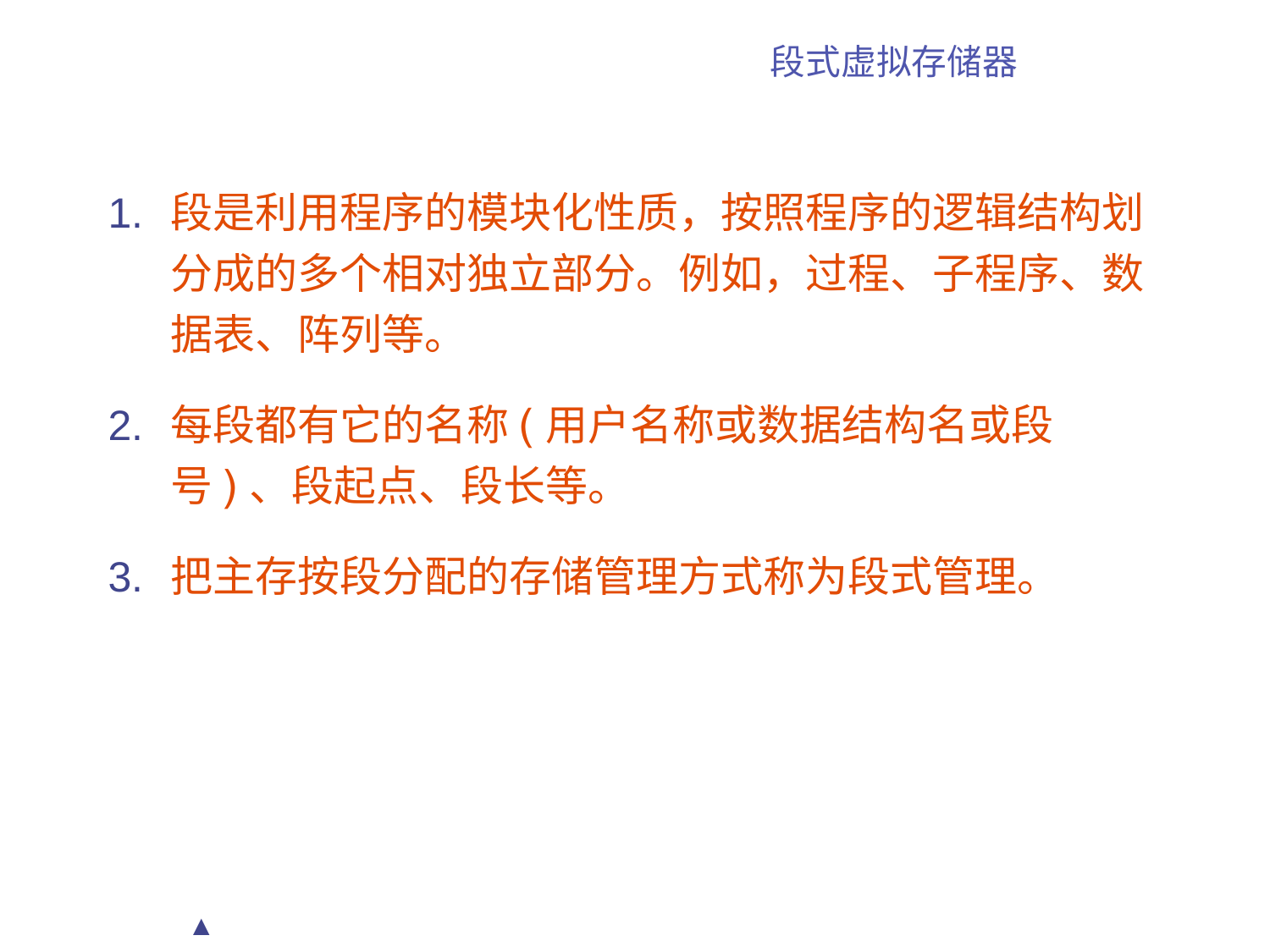

# 段式虚拟存储器
段是利用程序的模块化性质，按照程序的逻辑结构划分成的多个相对独立部分。例如，过程、子程序、数据表、阵列等。
每段都有它的名称(用户名称或数据结构名或段号)、段起点、段长等。
把主存按段分配的存储管理方式称为段式管理。